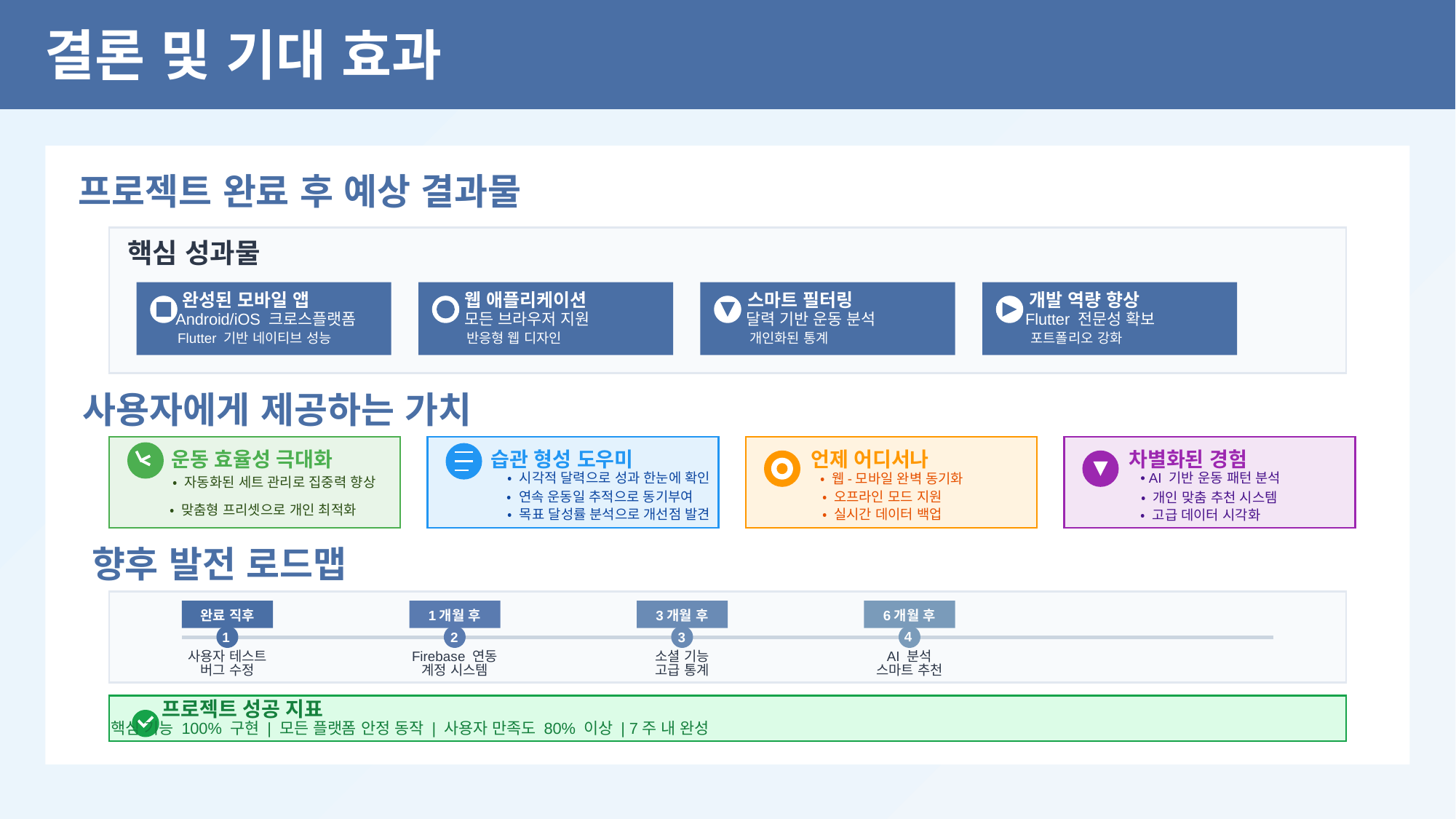

결론 및 기대 효과

프로젝트 완료 후 예상 결과물

핵심 성과물

완성된 모바일 앱
웹 애플리케이션
스마트 필터링
개발 역량 향상

Android/iOS 크로스플랫폼
모든 브라우저 지원
달력 기반 운동 분석
Flutter 전문성 확보
Flutter 기반 네이티브 성능
반응형 웹 디자인
개인화된 통계
포트폴리오 강화
사용자에게 제공하는 가치

운동 효율성 극대화
습관 형성 도우미
언제 어디서나
차별화된 경험

• 시각적 달력으로 성과 한눈에 확인
• AI 기반 운동 패턴 분석
• 웹-모바일 완벽 동기화
• 자동화된 세트 관리로 집중력 향상
• 연속 운동일 추적으로 동기부여
• 오프라인 모드 지원
• 개인 맞춤 추천 시스템
• 맞춤형 프리셋으로 개인 최적화
• 목표 달성률 분석으로 개선점 발견
• 실시간 데이터 백업
• 고급 데이터 시각화
향후 발전 로드맵

완료 직후
1개월 후
3개월 후
6개월 후
4
1
2
3

사용자 테스트
Firebase 연동
소셜 기능
AI 분석
버그 수정
계정 시스템
고급 통계
스마트 추천
프로젝트 성공 지표

핵심 기능 100% 구현 | 모든 플랫폼 안정 동작 | 사용자 만족도 80% 이상 | 7주 내 완성